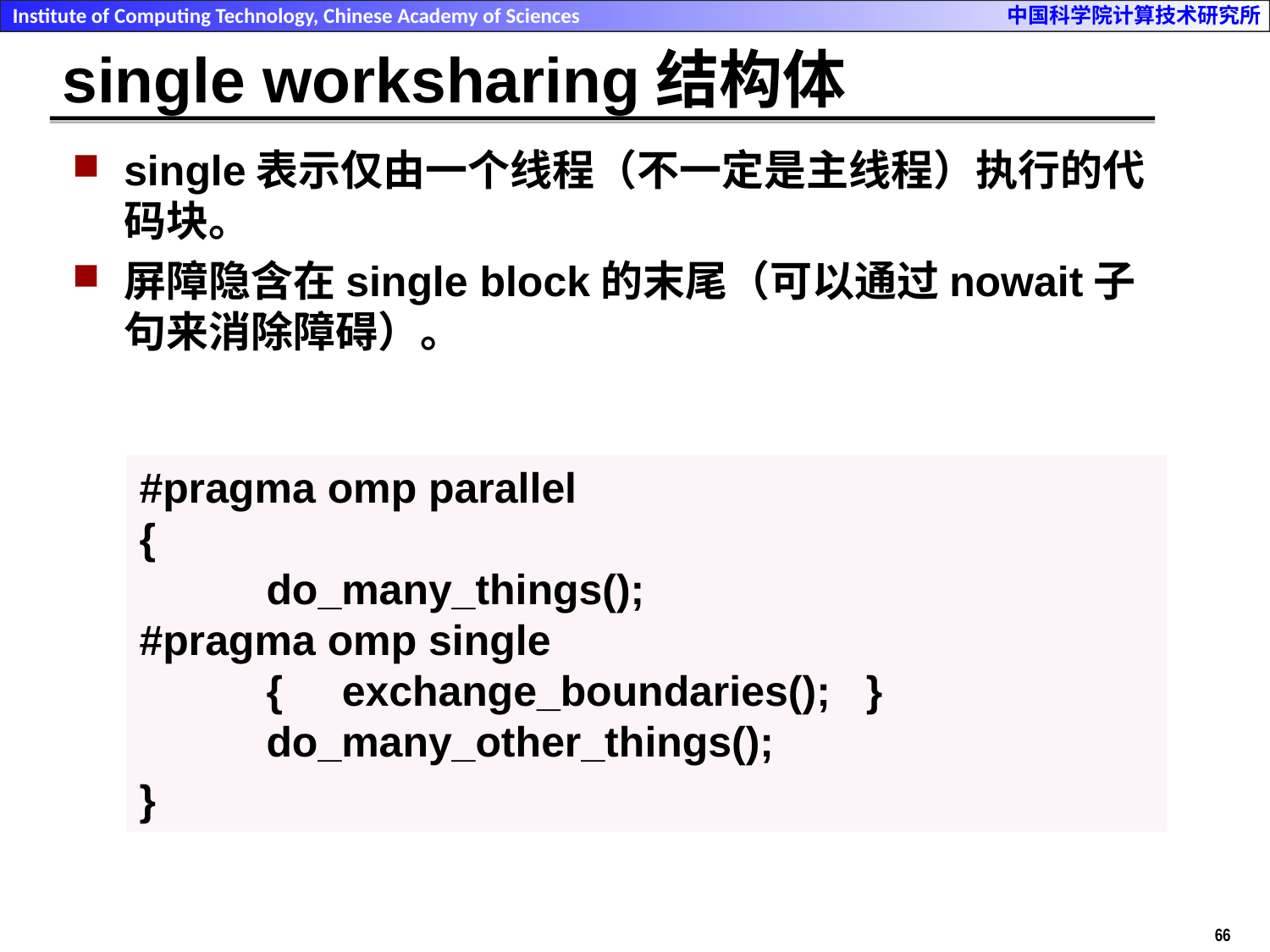

# single worksharing结构体
single表示仅由一个线程（不一定是主线程）执行的代码块。
屏障隐含在single block的末尾（可以通过nowait子句来消除障碍）。
#pragma omp parallel
{
	do_many_things();
#pragma omp single
	{     exchange_boundaries();   }
	do_many_other_things();
}